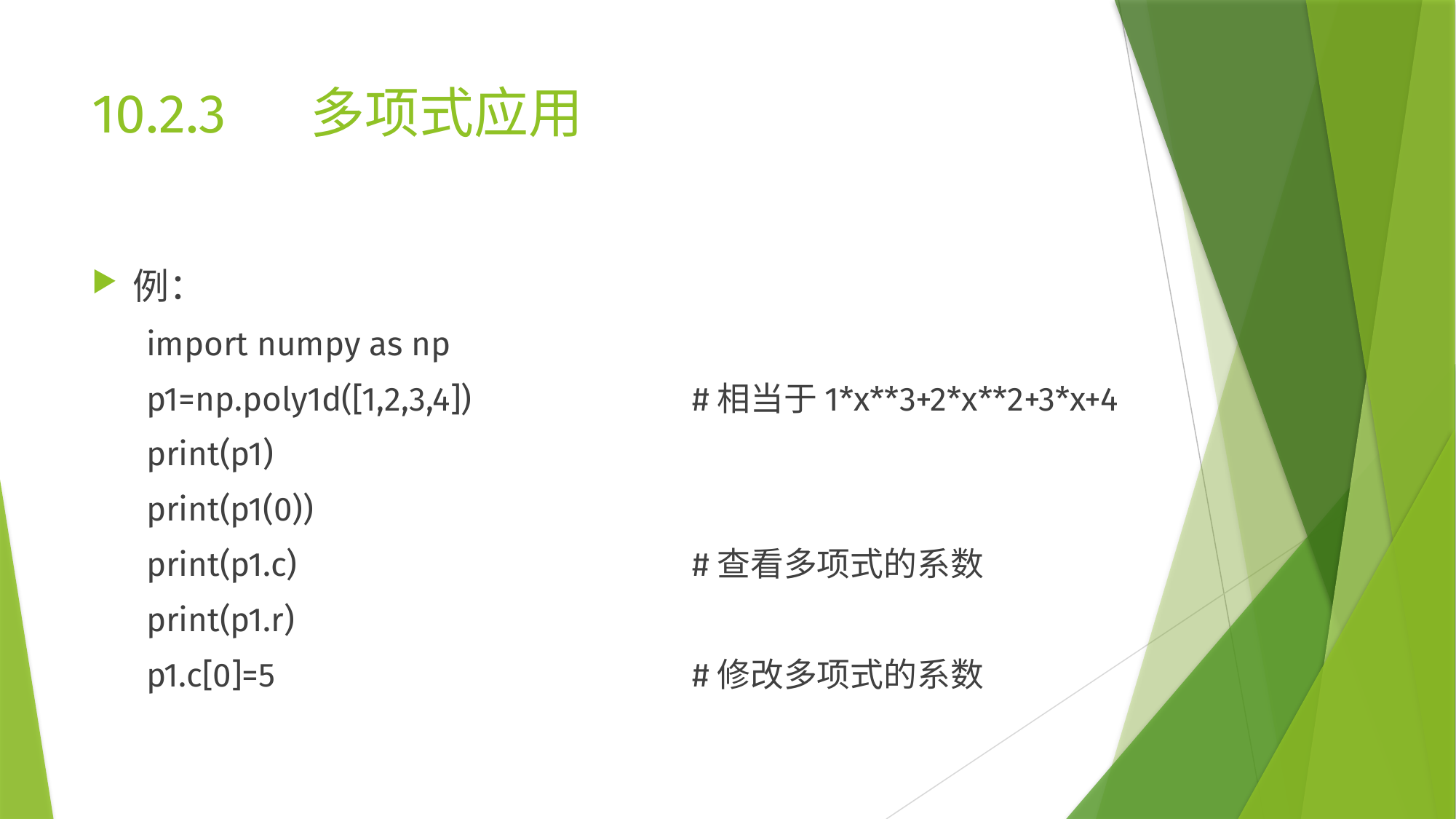

# 10.2.3	多项式应用
例：
import numpy as np
p1=np.poly1d([1,2,3,4])            		#相当于1*x**3+2*x**2+3*x+4
print(p1)
print(p1(0))
print(p1.c)                                     	#查看多项式的系数
print(p1.r)
p1.c[0]=5                                       	#修改多项式的系数